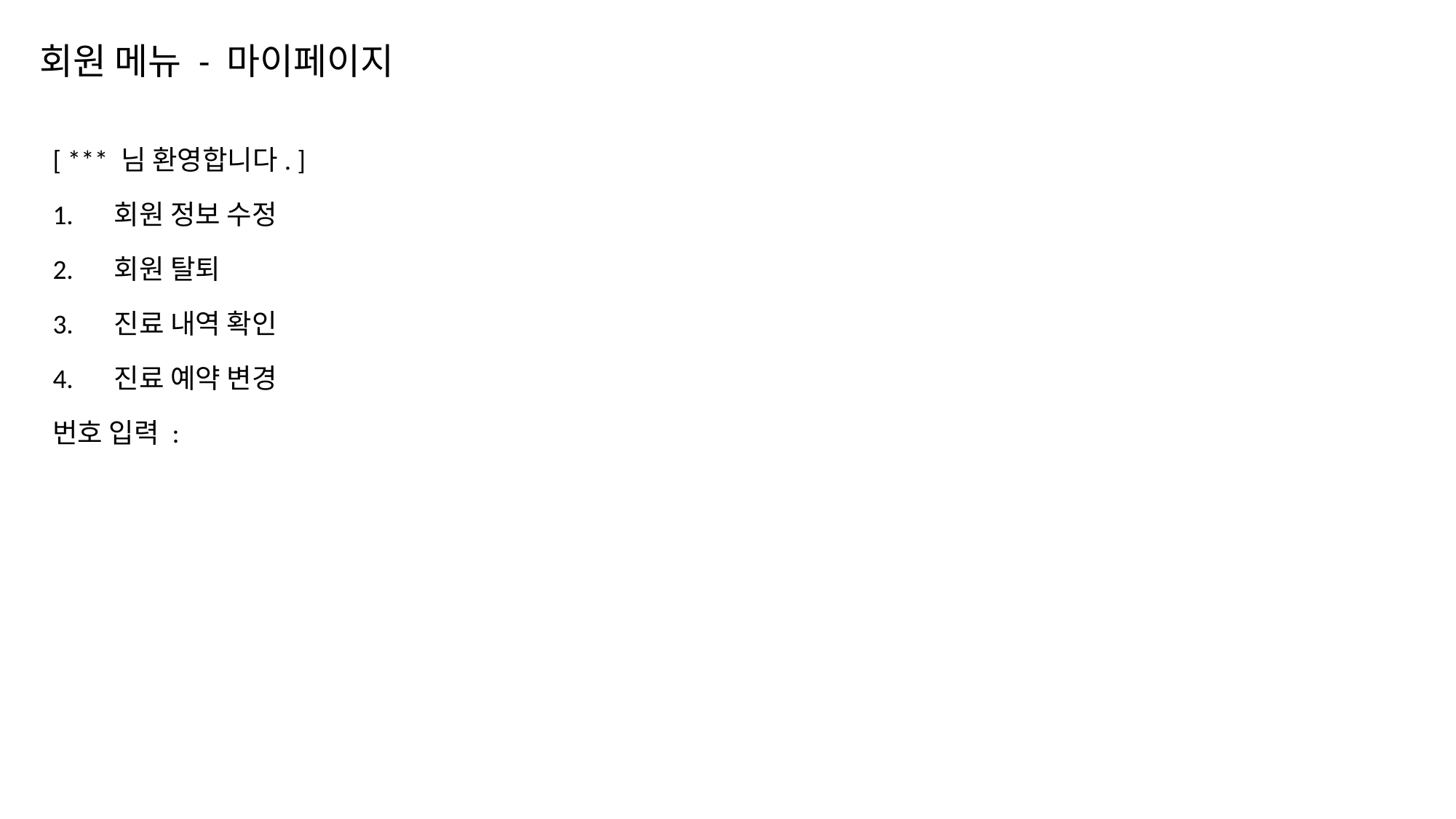

회원 메뉴 - 마이페이지
[ *** 님 환영합니다. ]
회원 정보 수정
회원 탈퇴
진료 내역 확인
진료 예약 변경
번호 입력 :